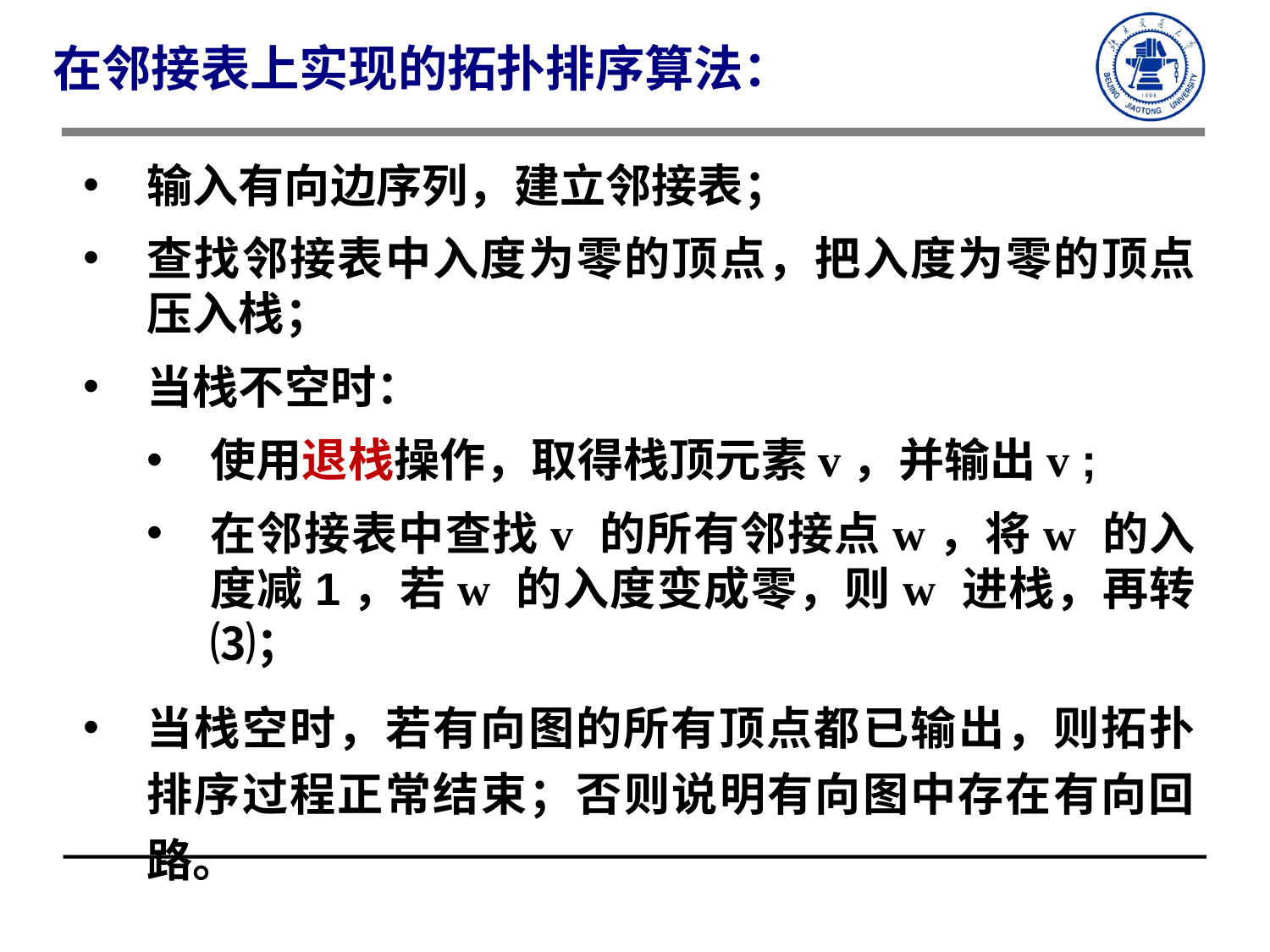

在邻接表上实现的拓扑排序算法：
输入有向边序列，建立邻接表；
查找邻接表中入度为零的顶点，把入度为零的顶点压入栈；
当栈不空时：
使用退栈操作，取得栈顶元素v，并输出v ;
在邻接表中查找v 的所有邻接点w，将w 的入度减1，若w 的入度变成零，则w 进栈，再转⑶；
当栈空时，若有向图的所有顶点都已输出，则拓扑排序过程正常结束；否则说明有向图中存在有向回路。